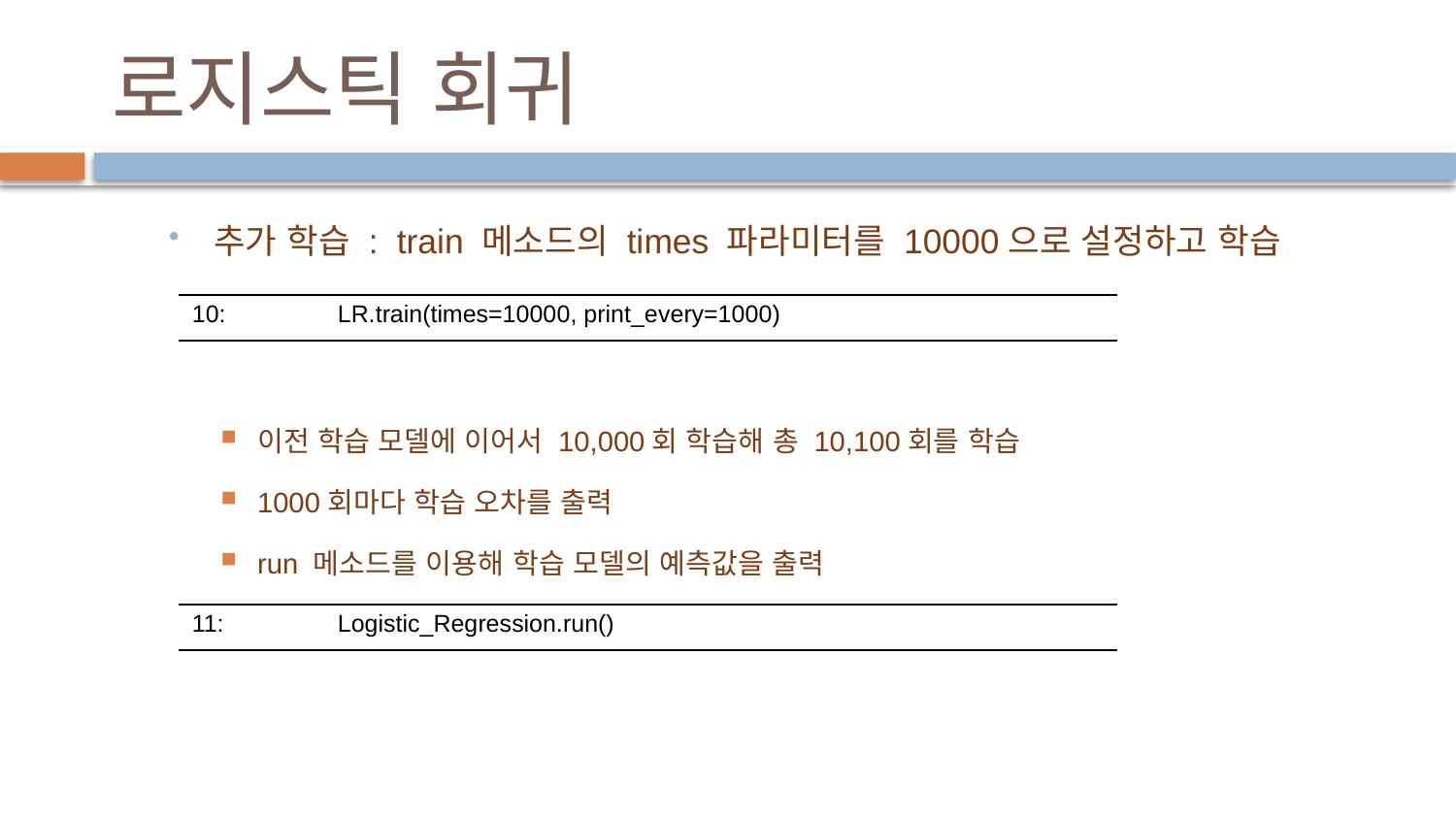

# 로지스틱 회귀
추가 학습 :  train 메소드의 times 파라미터를 10000으로 설정하고 학습

이전 학습 모델에 이어서 10,000회 학습해 총 10,100회를 학습
1000회마다 학습 오차를 출력
run 메소드를 이용해 학습 모델의 예측값을 출력

| 10: LR.train(times=10000, print\_every=1000) |
| --- |
| 11: Logistic\_Regression.run() |
| --- |